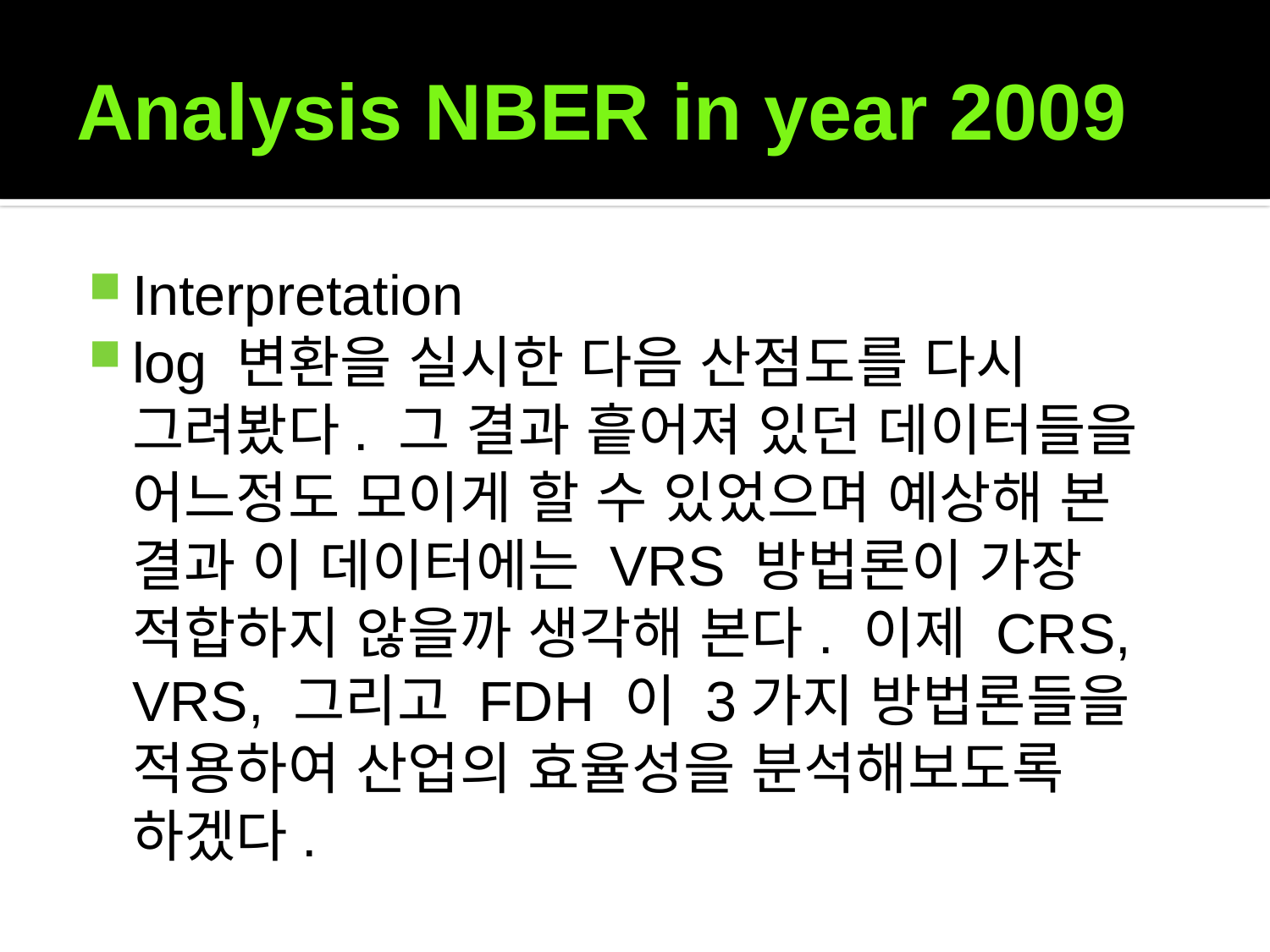

# Analysis NBER in year 2009
Interpretation
log 변환을 실시한 다음 산점도를 다시 그려봤다. 그 결과 흩어져 있던 데이터들을 어느정도 모이게 할 수 있었으며 예상해 본 결과 이 데이터에는 VRS 방법론이 가장 적합하지 않을까 생각해 본다. 이제 CRS, VRS, 그리고 FDH 이 3가지 방법론들을 적용하여 산업의 효율성을 분석해보도록 하겠다.